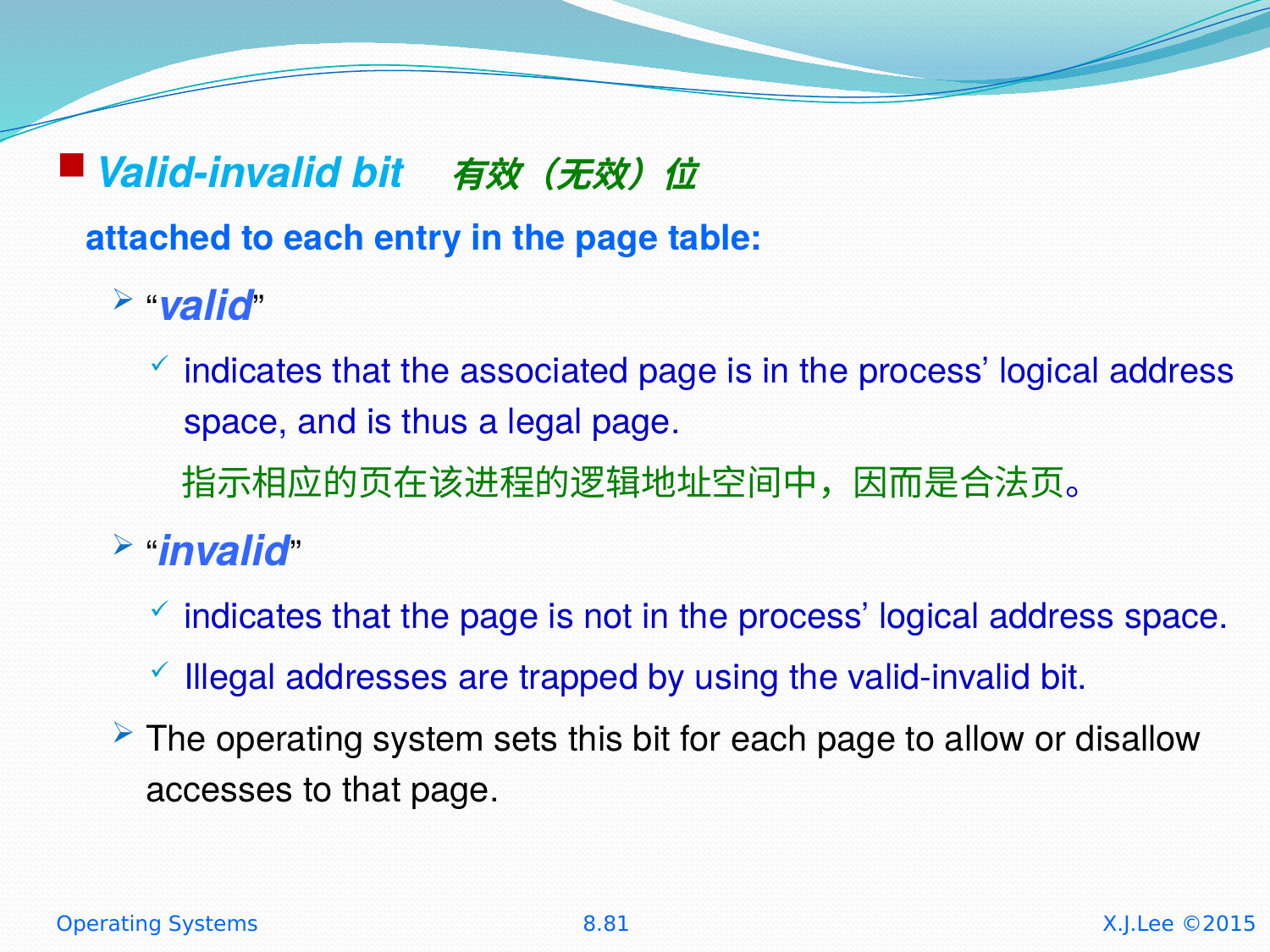

Valid-invalid bit   有效（无效）位
   attached to each entry in the page table:
“valid”
indicates that the associated page is in the process’ logical address space, and is thus a legal page.
   指示相应的页在该进程的逻辑地址空间中，因而是合法页。
“invalid”
indicates that the page is not in the process’ logical address space.
Illegal addresses are trapped by using the valid-invalid bit.
The operating system sets this bit for each page to allow or disallow accesses to that page.
Operating Systems
8.81
X.J.Lee ©2015